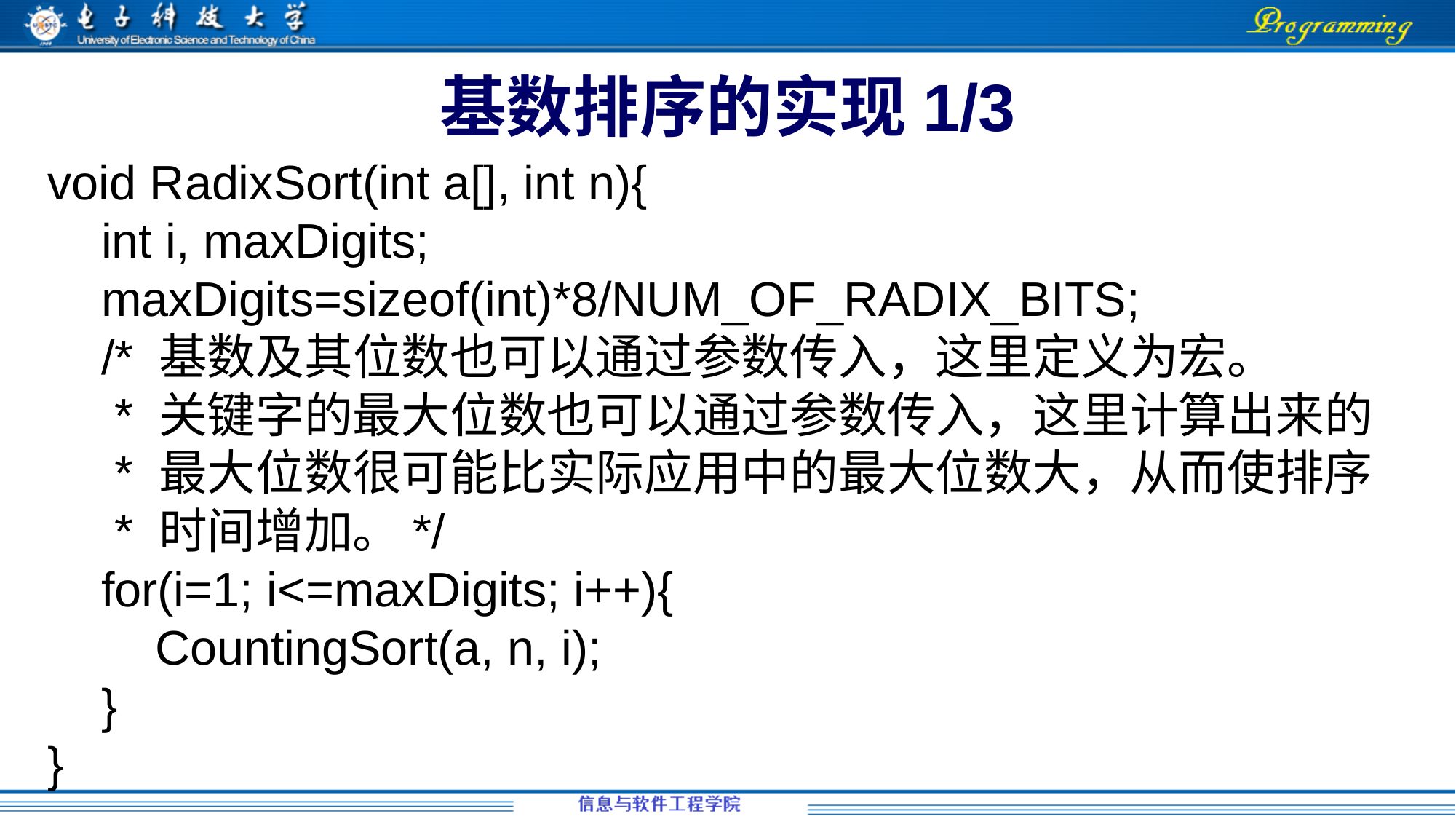

# 基数排序的实现1/3
void RadixSort(int a[], int n){
    int i, maxDigits;
    maxDigits=sizeof(int)*8/NUM_OF_RADIX_BITS;
    /* 基数及其位数也可以通过参数传入，这里定义为宏。
     * 关键字的最大位数也可以通过参数传入，这里计算出来的
     * 最大位数很可能比实际应用中的最大位数大，从而使排序
     * 时间增加。*/
    for(i=1; i<=maxDigits; i++){
        CountingSort(a, n, i);
    }
}